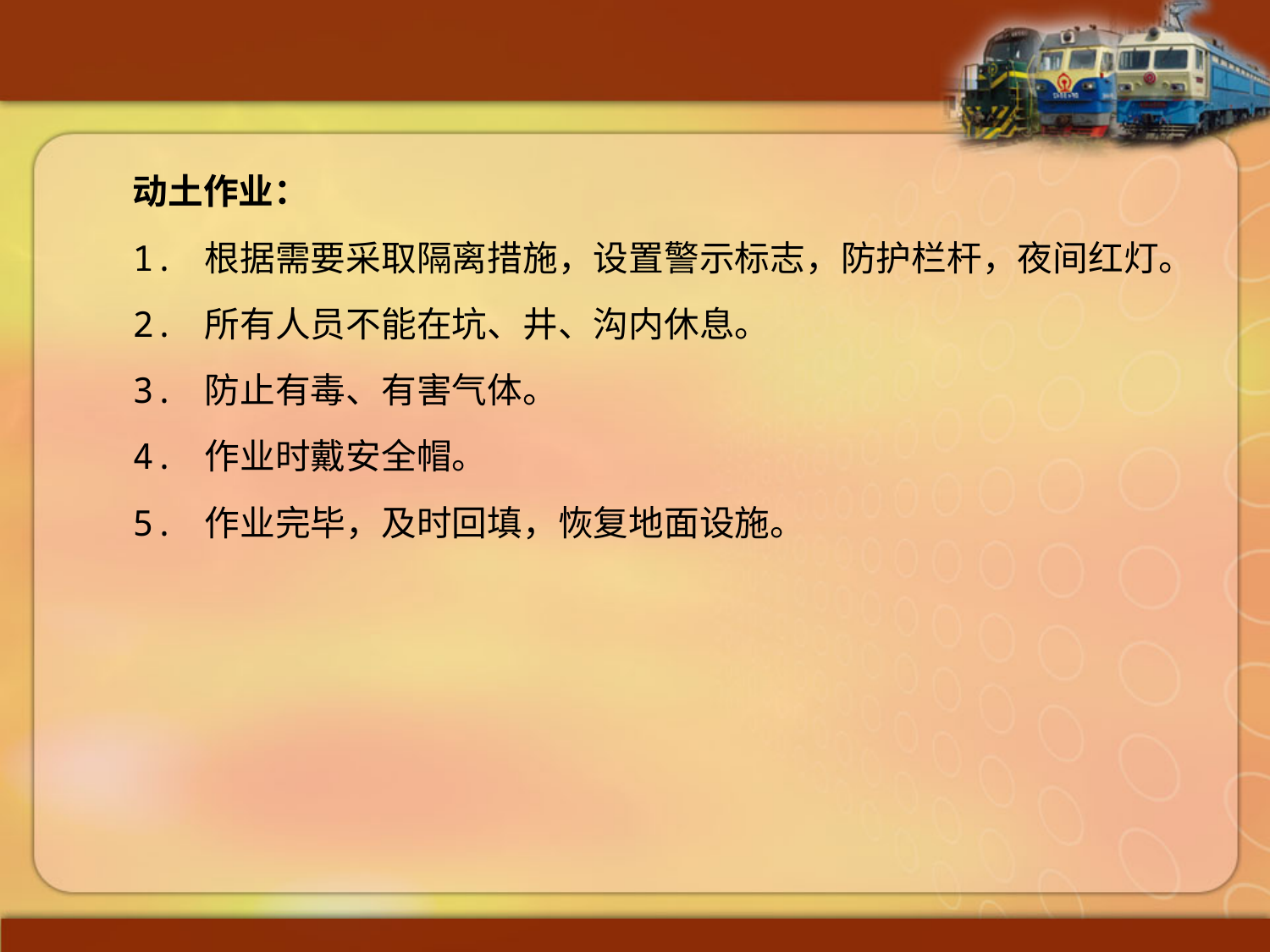

#
动土作业：
1. 根据需要采取隔离措施，设置警示标志，防护栏杆，夜间红灯。
2. 所有人员不能在坑、井、沟内休息。
3. 防止有毒、有害气体。
4. 作业时戴安全帽。
5. 作业完毕，及时回填，恢复地面设施。